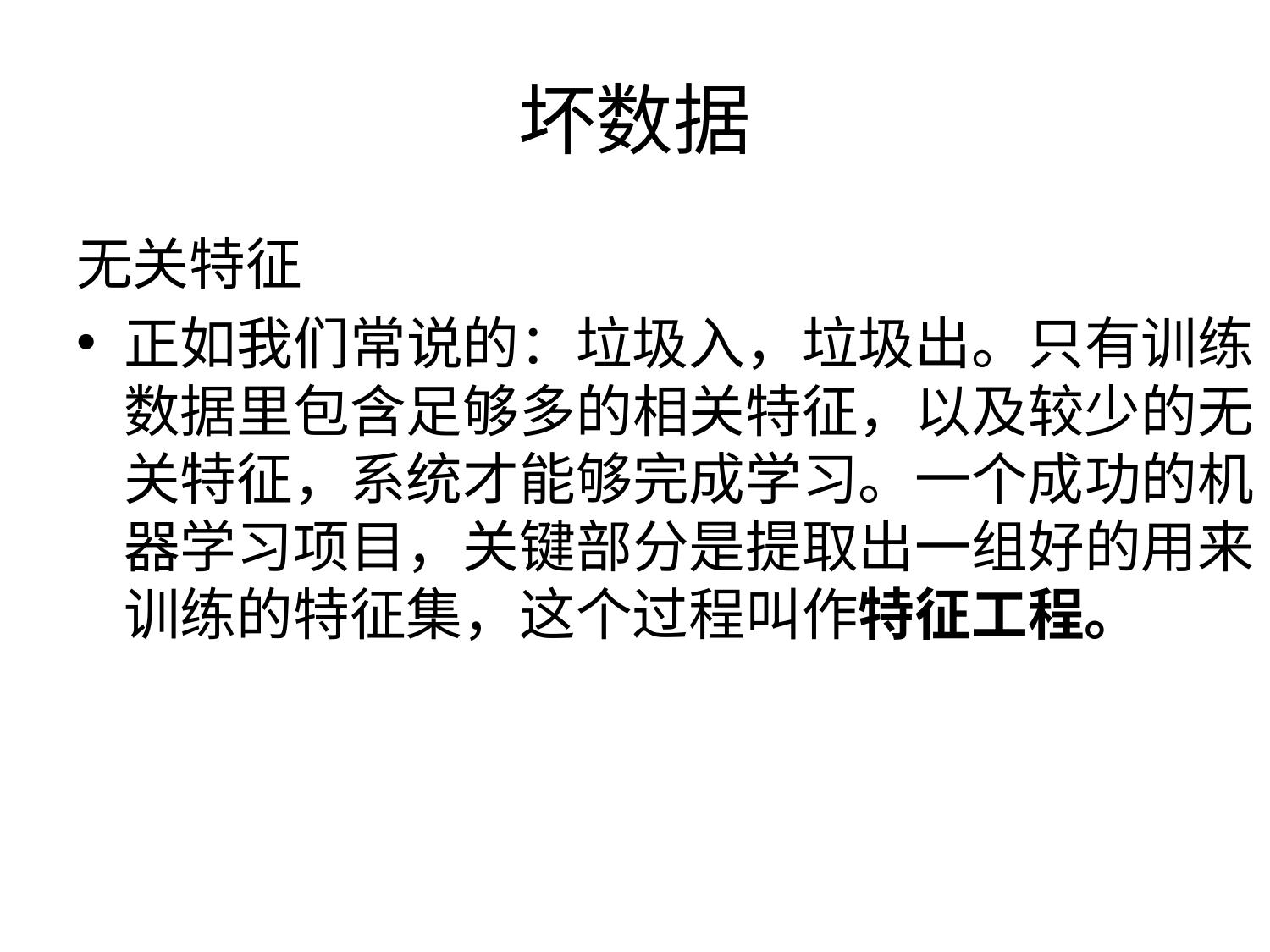

# 坏数据
无关特征
正如我们常说的：垃圾入，垃圾出。只有训练数据里包含足够多的相关特征，以及较少的无关特征，系统才能够完成学习。一个成功的机器学习项目，关键部分是提取出一组好的用来训练的特征集，这个过程叫作特征工程。